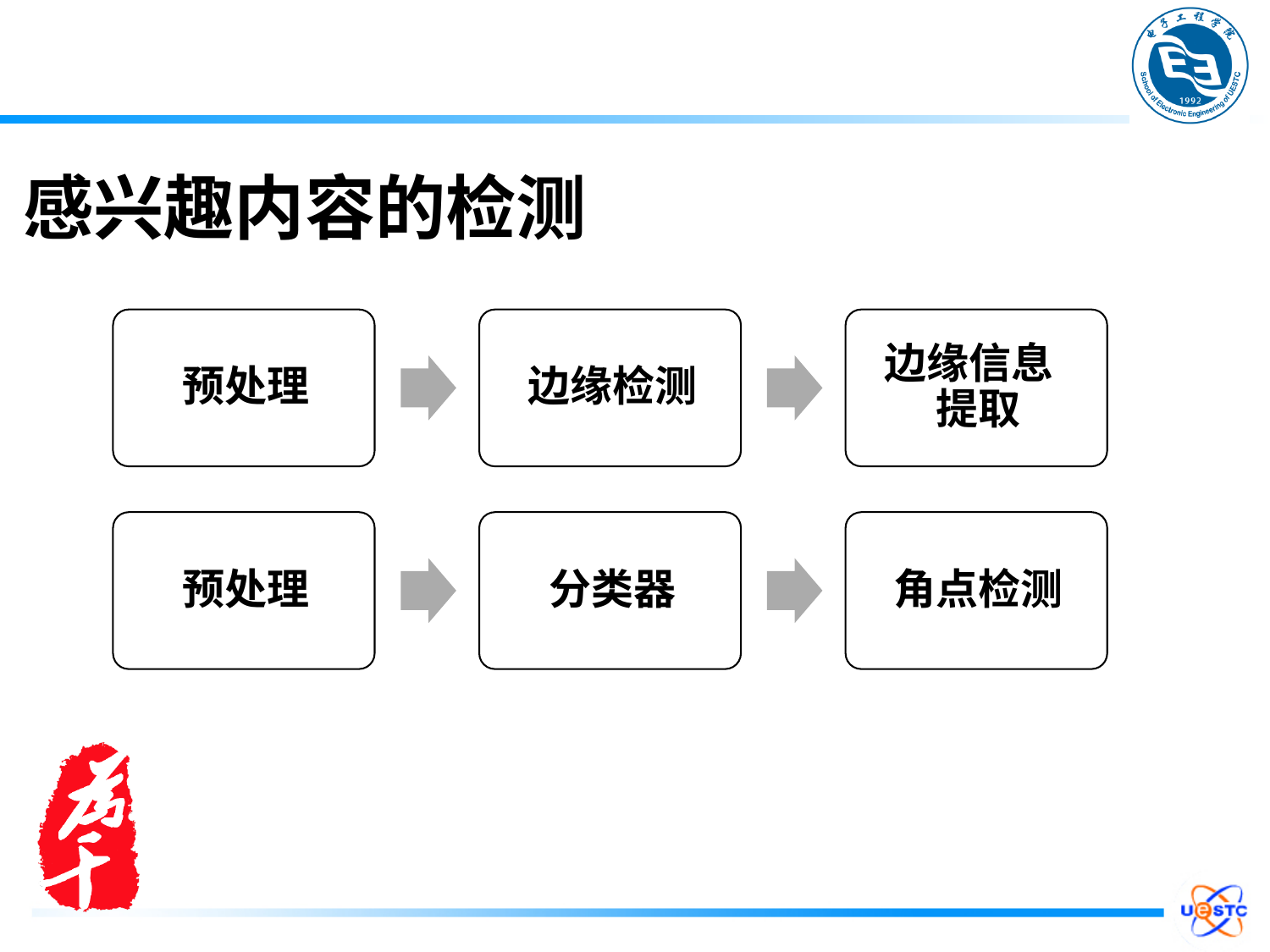

# 感兴趣内容的检测
预处理

边缘检测

边缘信息   提取
预处理

分类器

角点检测